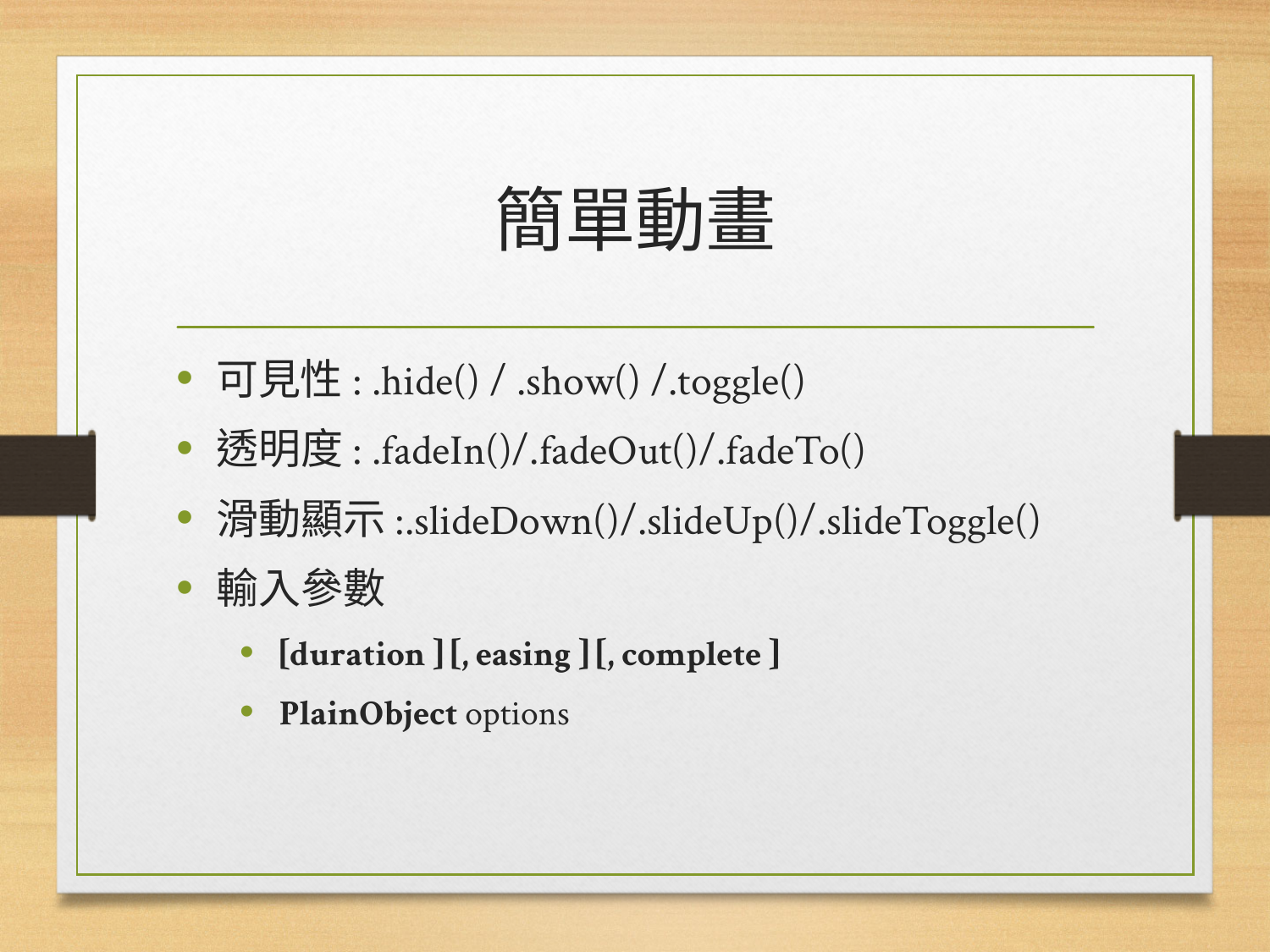

# 簡單動畫
可見性: .hide() / .show() /.toggle()
透明度: .fadeIn()/.fadeOut()/.fadeTo()
滑動顯示:.slideDown()/.slideUp()/.slideToggle()
輸入參數
[duration ] [, easing ] [, complete ]
PlainObject options